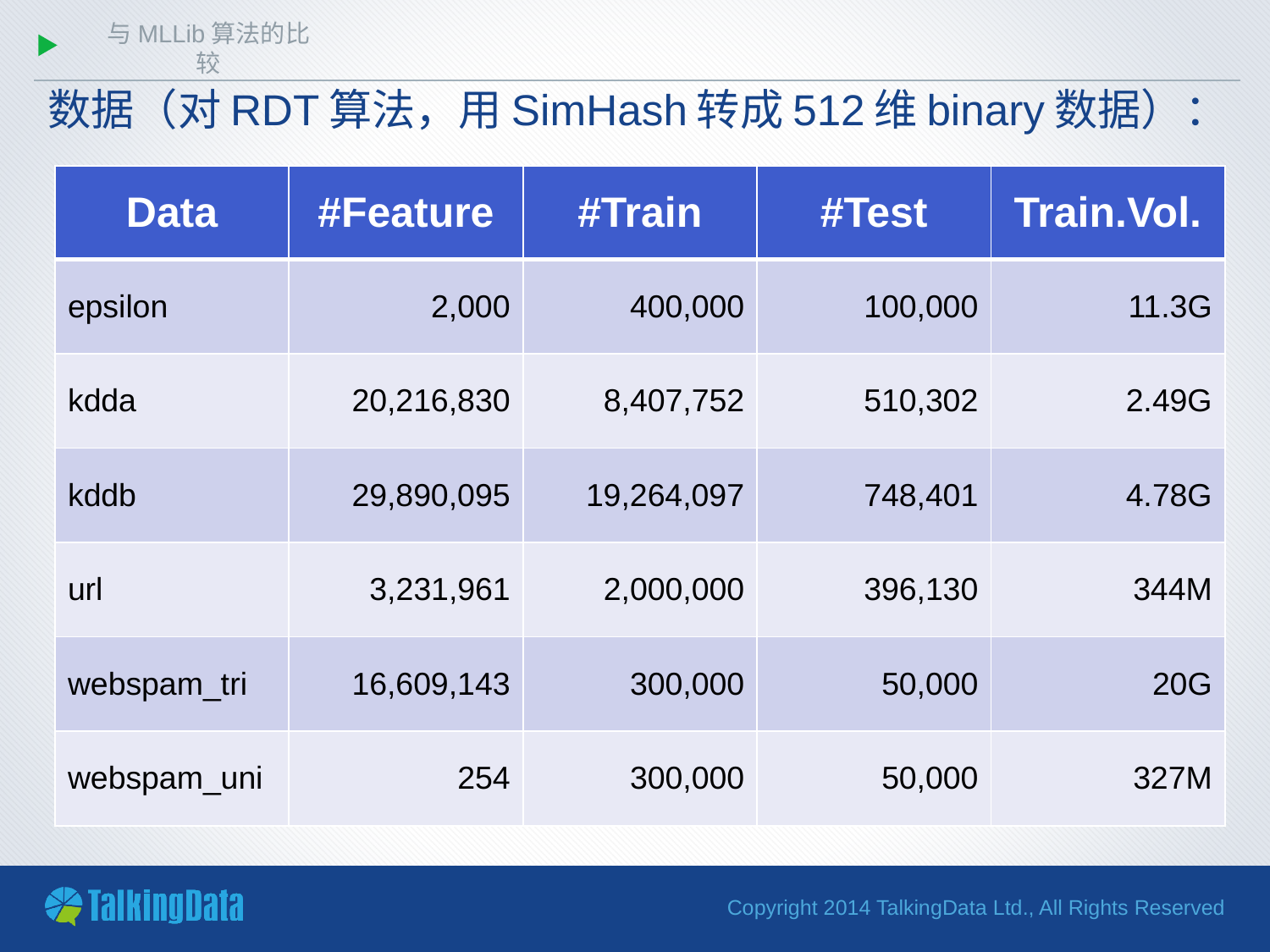

# 与MLLib算法的比较
数据（对RDT算法，用SimHash转成512维binary数据）：

| Data | #Feature | #Train | #Test | Train.Vol. |
| --- | --- | --- | --- | --- |
| epsilon | 2,000 | 400,000 | 100,000 | 11.3G |
| kdda | 20,216,830 | 8,407,752 | 510,302 | 2.49G |
| kddb | 29,890,095 | 19,264,097 | 748,401 | 4.78G |
| url | 3,231,961 | 2,000,000 | 396,130 | 344M |
| webspam\_tri | 16,609,143 | 300,000 | 50,000 | 20G |
| webspam\_uni | 254 | 300,000 | 50,000 | 327M |